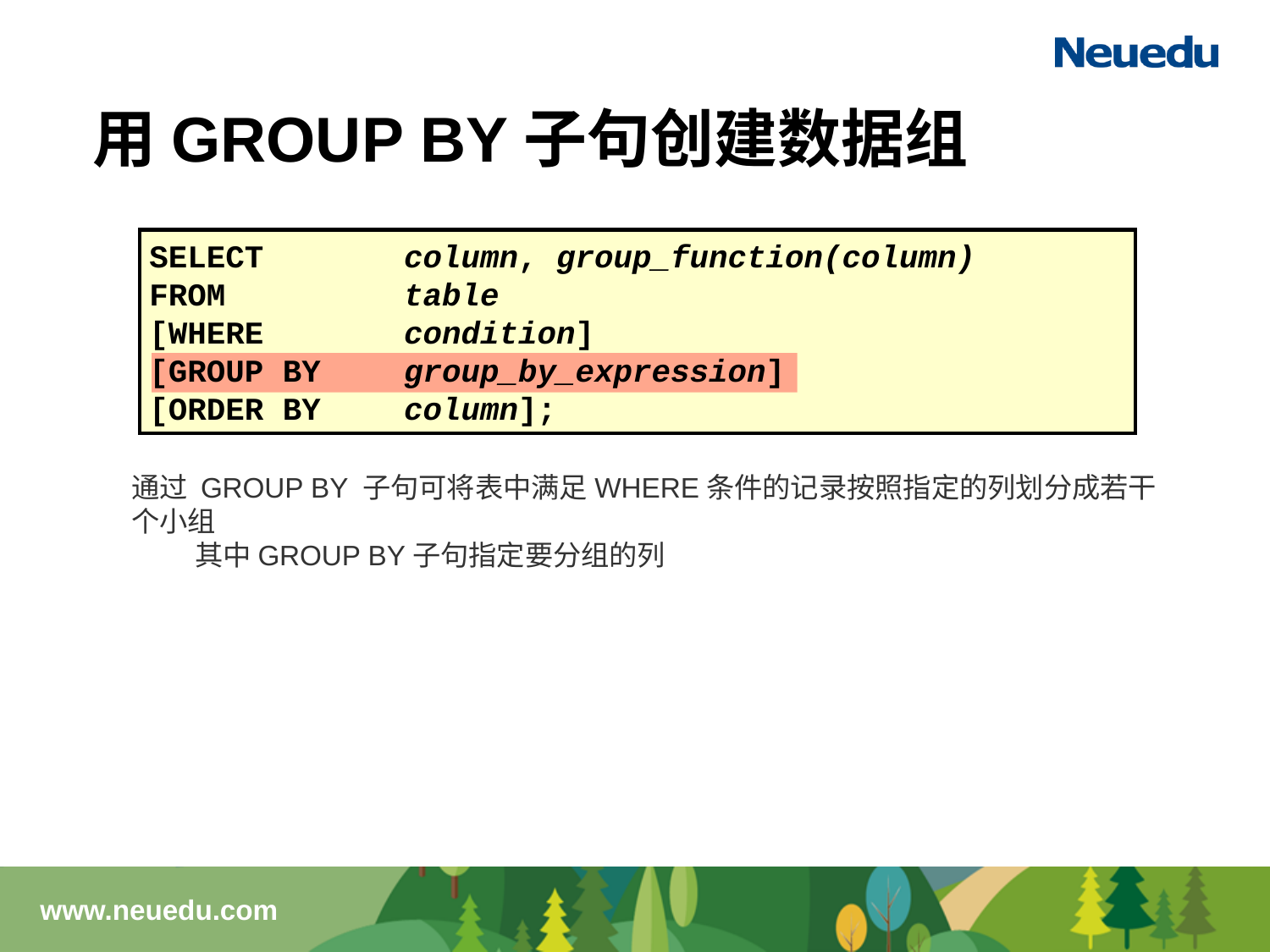

用GROUP BY子句创建数据组
SELECT	column, group_function(column)
FROM		table
[WHERE	condition]
[GROUP BY	group_by_expression]
[ORDER BY	column];

通过 GROUP BY 子句可将表中满足WHERE条件的记录按照指定的列划分成若干个小组
其中GROUP BY子句指定要分组的列